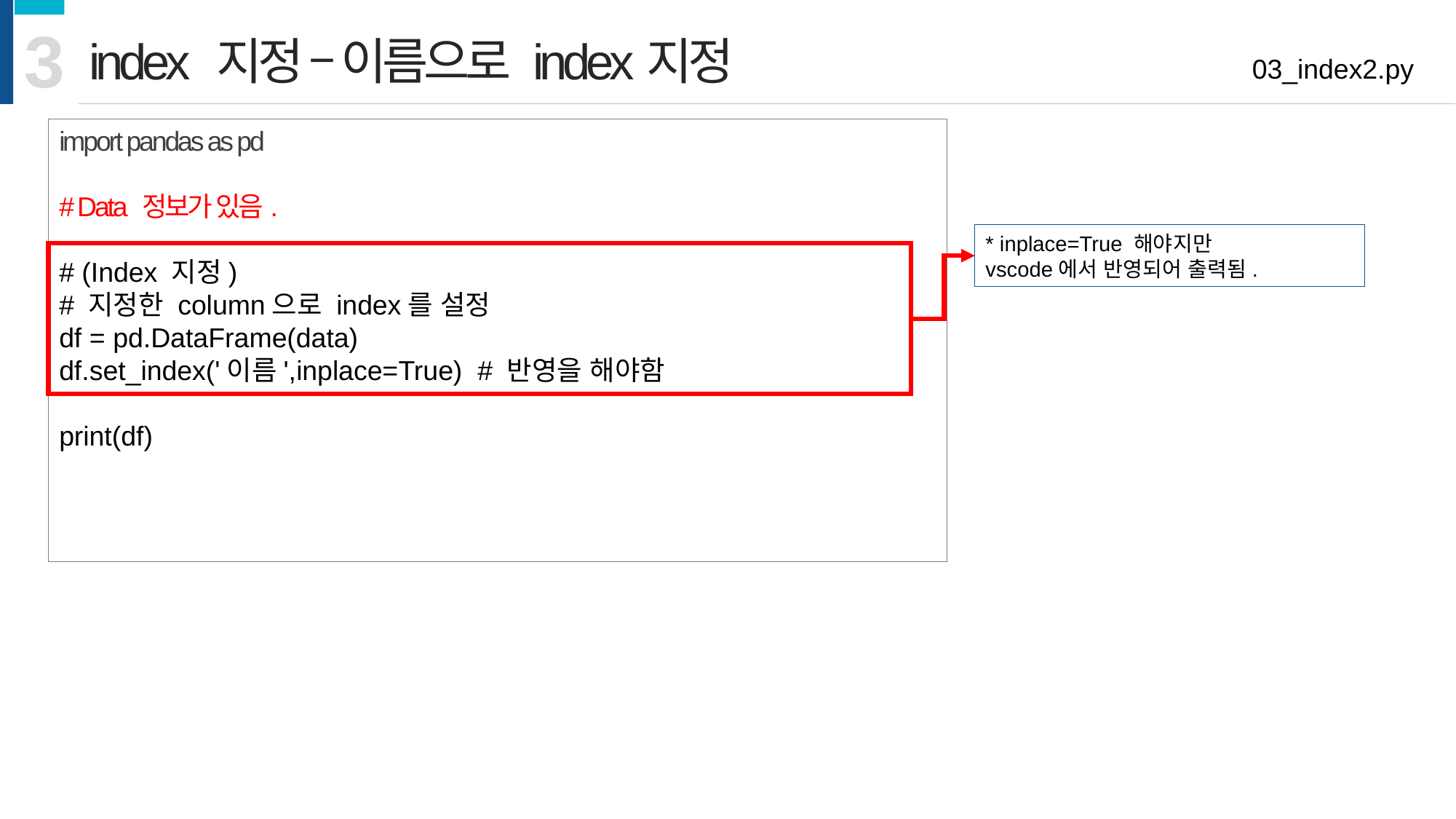

3
index 지정 – 이름으로 index지정
03_index2.py
import pandas as pd

# Data 정보가 있음.

# (Index 지정)
# 지정한 column으로 index를 설정
df = pd.DataFrame(data)
df.set_index('이름',inplace=True)  # 반영을 해야함

print(df)
* inplace=True 해야지만
vscode에서 반영되어 출력됨.